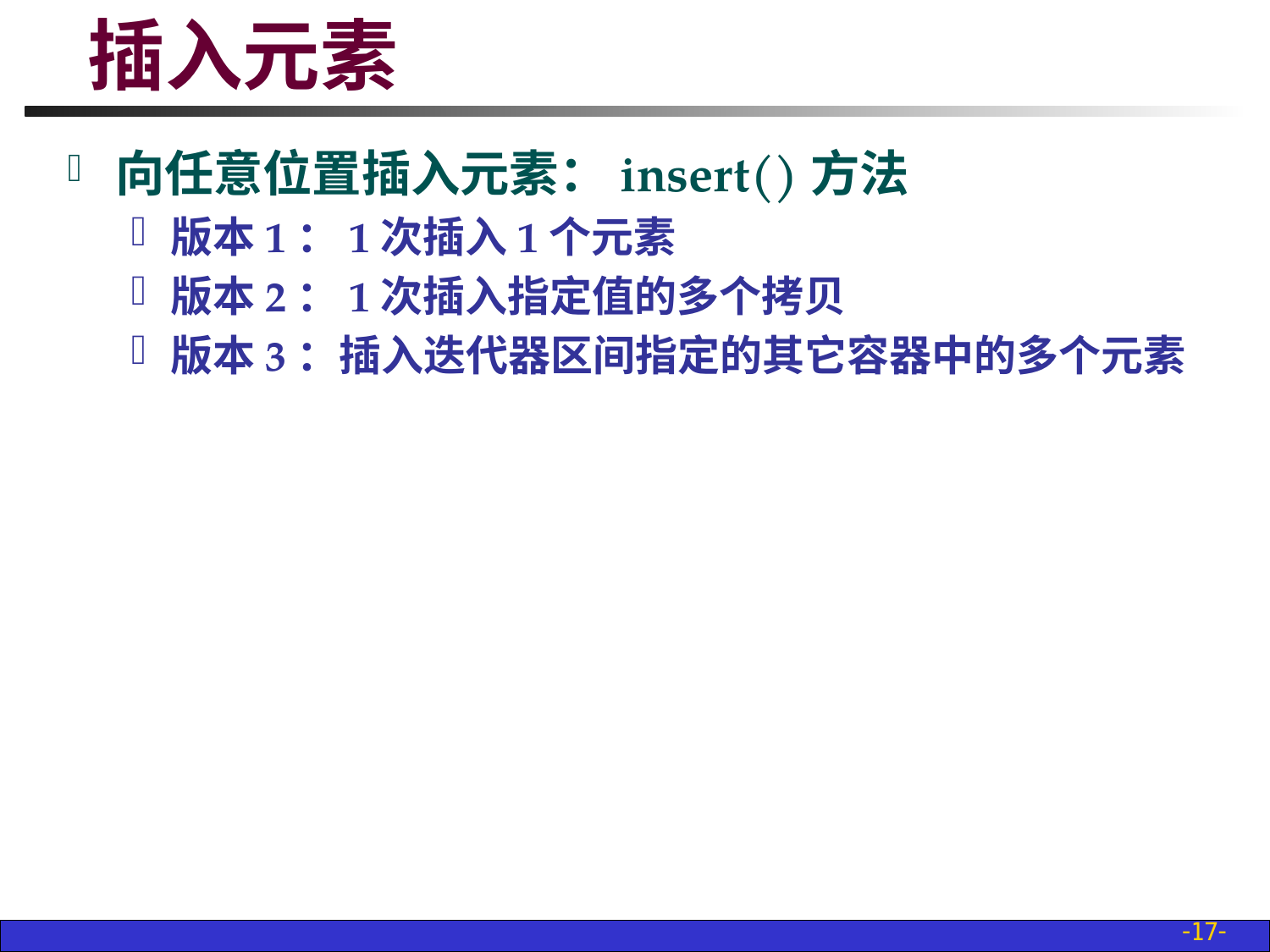

# 插入元素
向任意位置插入元素：insert()方法
版本1：1次插入1个元素
版本2：1次插入指定值的多个拷贝
版本3：插入迭代器区间指定的其它容器中的多个元素
-17-